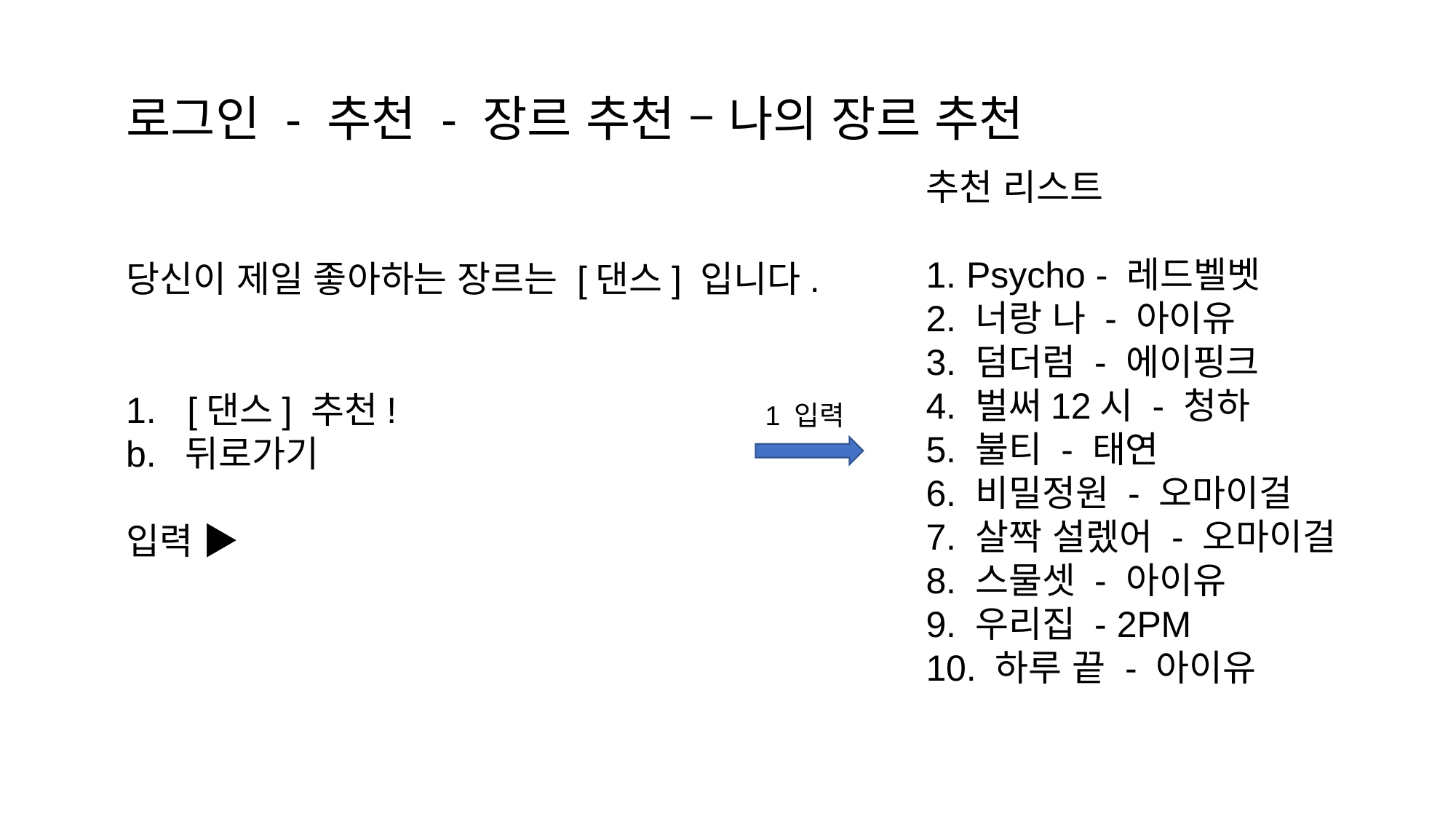

로그인 - 추천 - 장르 추천 – 나의 장르 추천
추천 리스트

1. Psycho - 레드벨벳
2. 너랑 나 - 아이유
3. 덤더럼 - 에이핑크
4. 벌써12시 - 청하
5. 불티 - 태연
6. 비밀정원 - 오마이걸
7. 살짝 설렜어 - 오마이걸
8. 스물셋 - 아이유
9. 우리집 - 2PM
10. 하루 끝 - 아이유
당신이 제일 좋아하는 장르는 [댄스] 입니다.

[댄스] 추천!
b.  뒤로가기

입력 ▶
1 입력